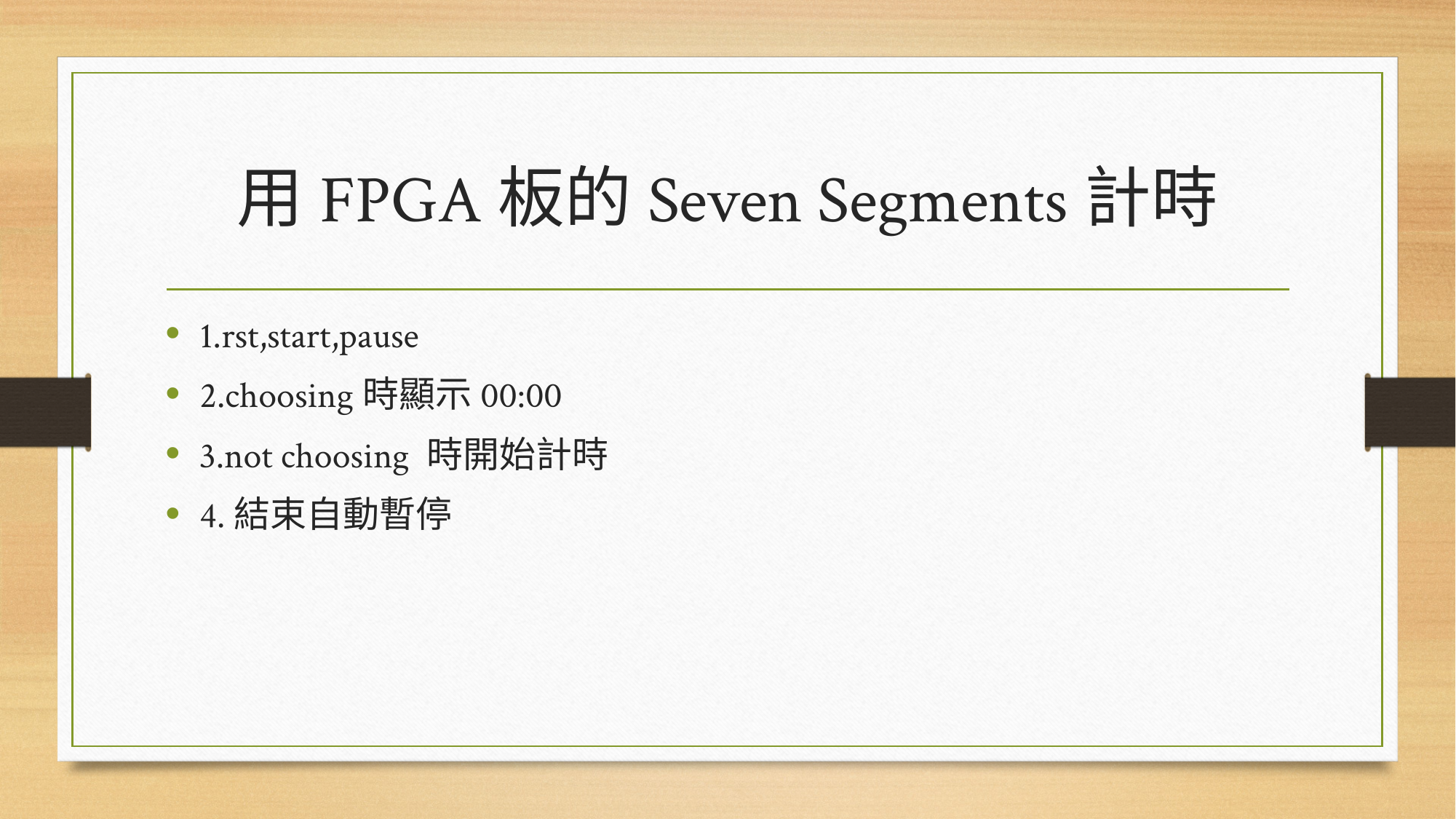

# 用FPGA板的Seven Segments計時
1.rst,start,pause
2.choosing時顯示00:00
3.not choosing 時開始計時
4.結束自動暫停